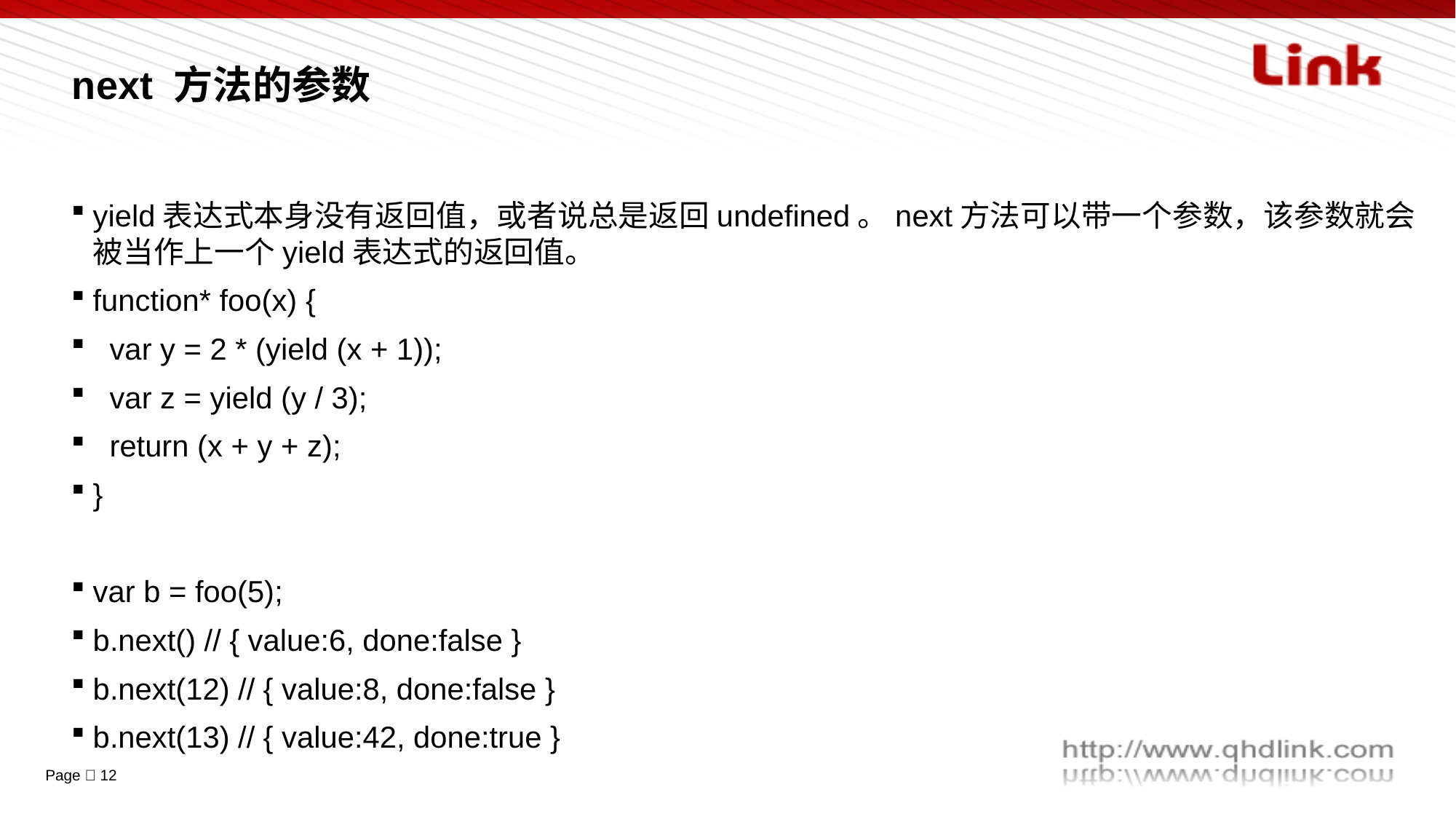

# next 方法的参数
yield表达式本身没有返回值，或者说总是返回undefined。next方法可以带一个参数，该参数就会被当作上一个yield表达式的返回值。
function* foo(x) {
  var y = 2 * (yield (x + 1));
  var z = yield (y / 3);
  return (x + y + z);
}

var b = foo(5);
b.next() // { value:6, done:false }
b.next(12) // { value:8, done:false }
b.next(13) // { value:42, done:true }